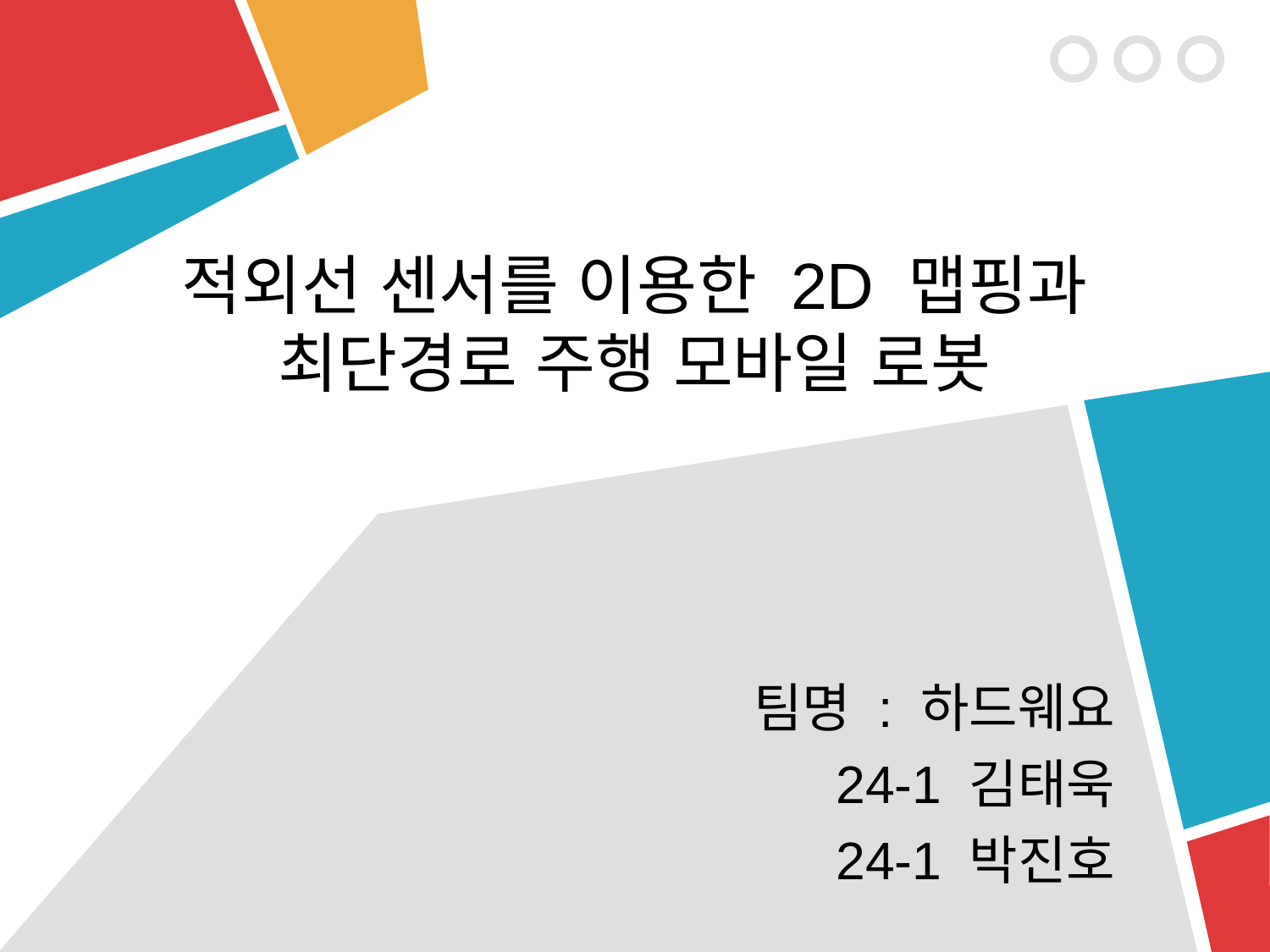

# 적외선 센서를 이용한 2D 맵핑과 최단경로 주행 모바일 로봇
팀명 : 하드웨요
24-1 김태욱
24-1 박진호